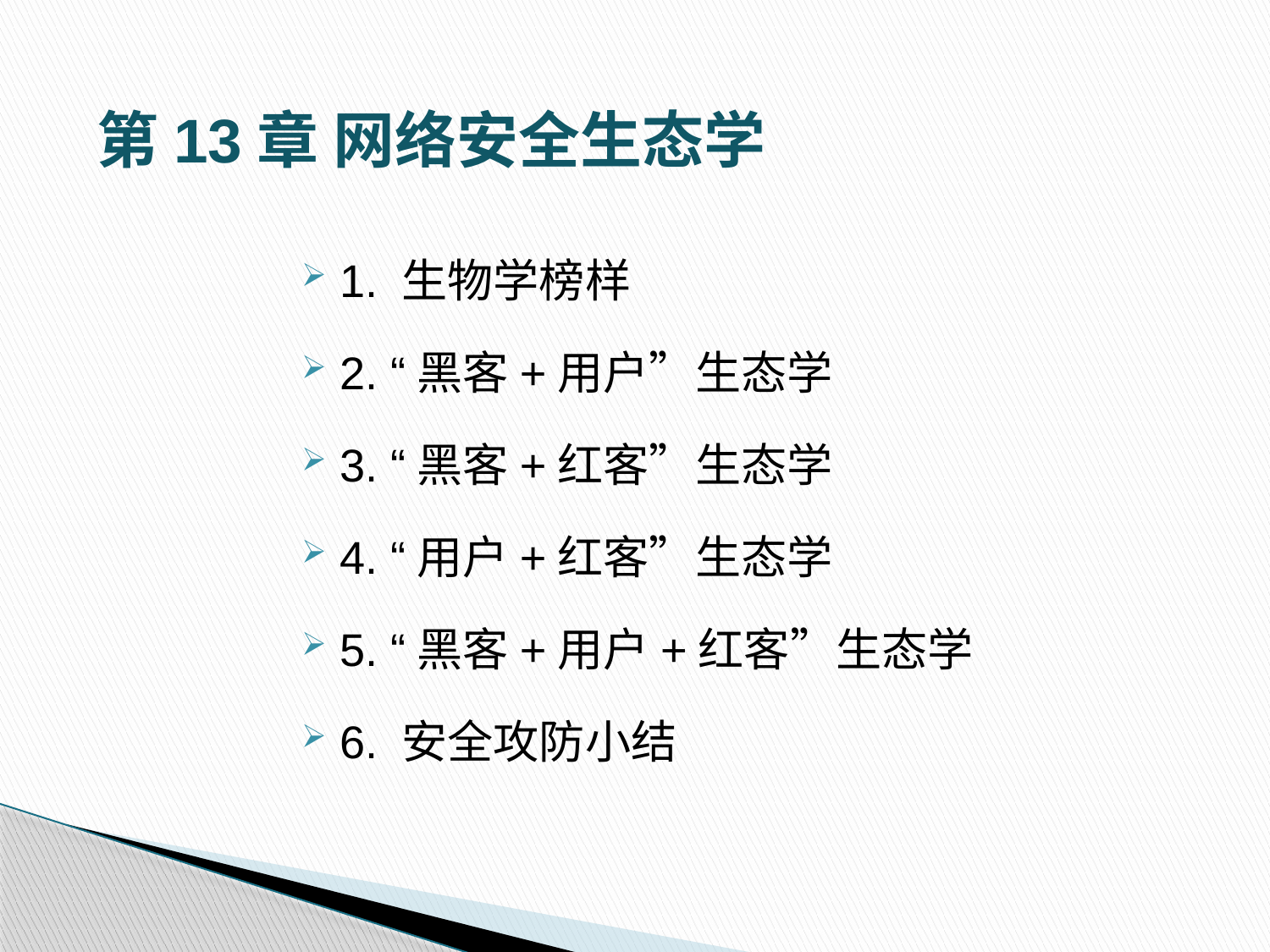

第13章 网络安全生态学
1. 生物学榜样
2. “黑客+用户”生态学
3. “黑客+红客”生态学
4. “用户+红客”生态学
5. “黑客+用户+红客”生态学
6. 安全攻防小结